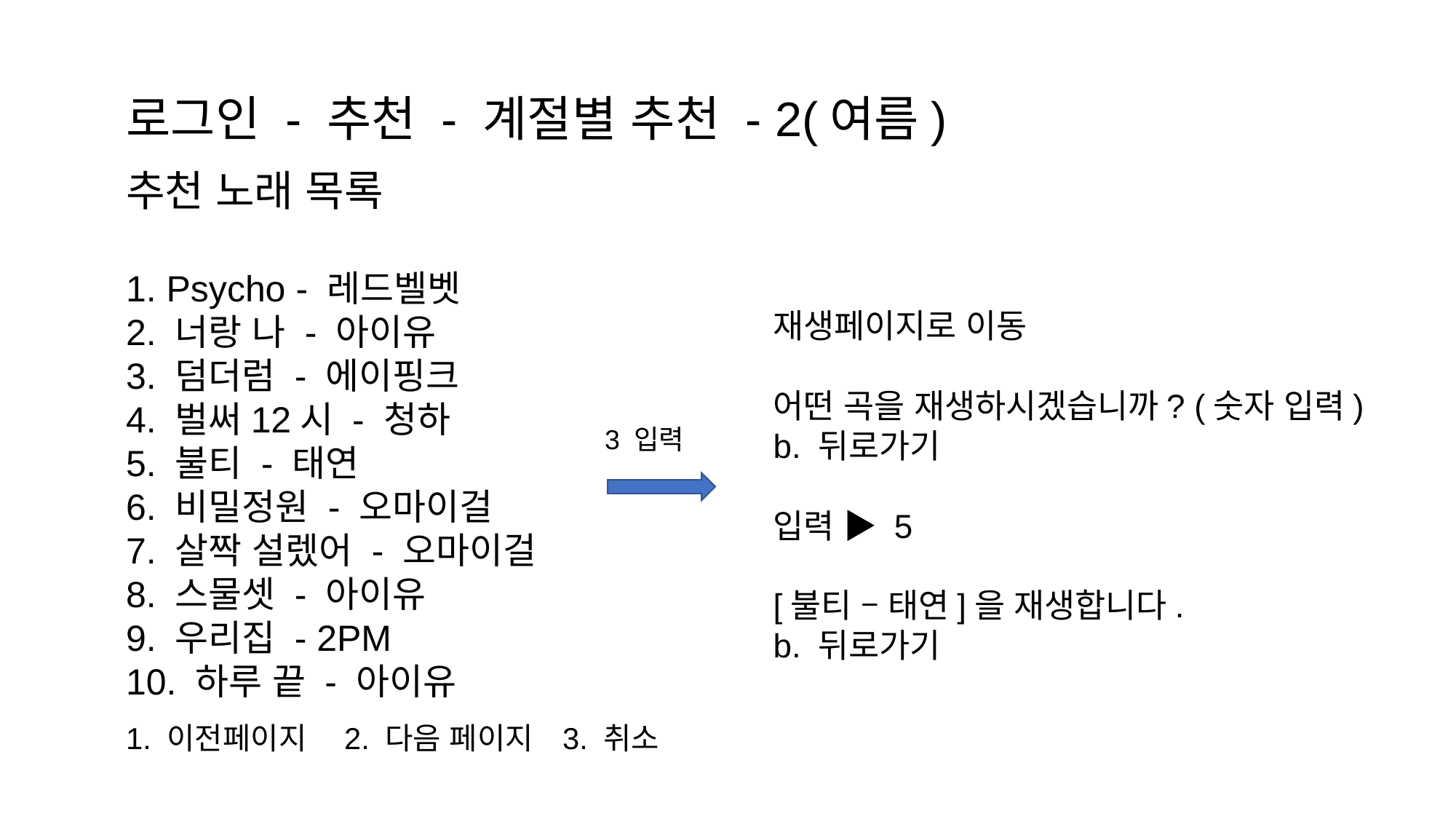

로그인 - 추천 - 계절별 추천 - 2(여름)
추천 노래 목록

1. Psycho - 레드벨벳
2. 너랑 나 - 아이유
3. 덤더럼 - 에이핑크
4. 벌써12시 - 청하
5. 불티 - 태연
6. 비밀정원 - 오마이걸
7. 살짝 설렜어 - 오마이걸
8. 스물셋 - 아이유
9. 우리집 - 2PM
10. 하루 끝 - 아이유
재생페이지로 이동

어떤 곡을 재생하시겠습니까? (숫자 입력)
b. 뒤로가기

입력 ▶ 5

[불티 – 태연]을 재생합니다.
b. 뒤로가기
3 입력

1. 이전페이지	2. 다음 페이지	3. 취소